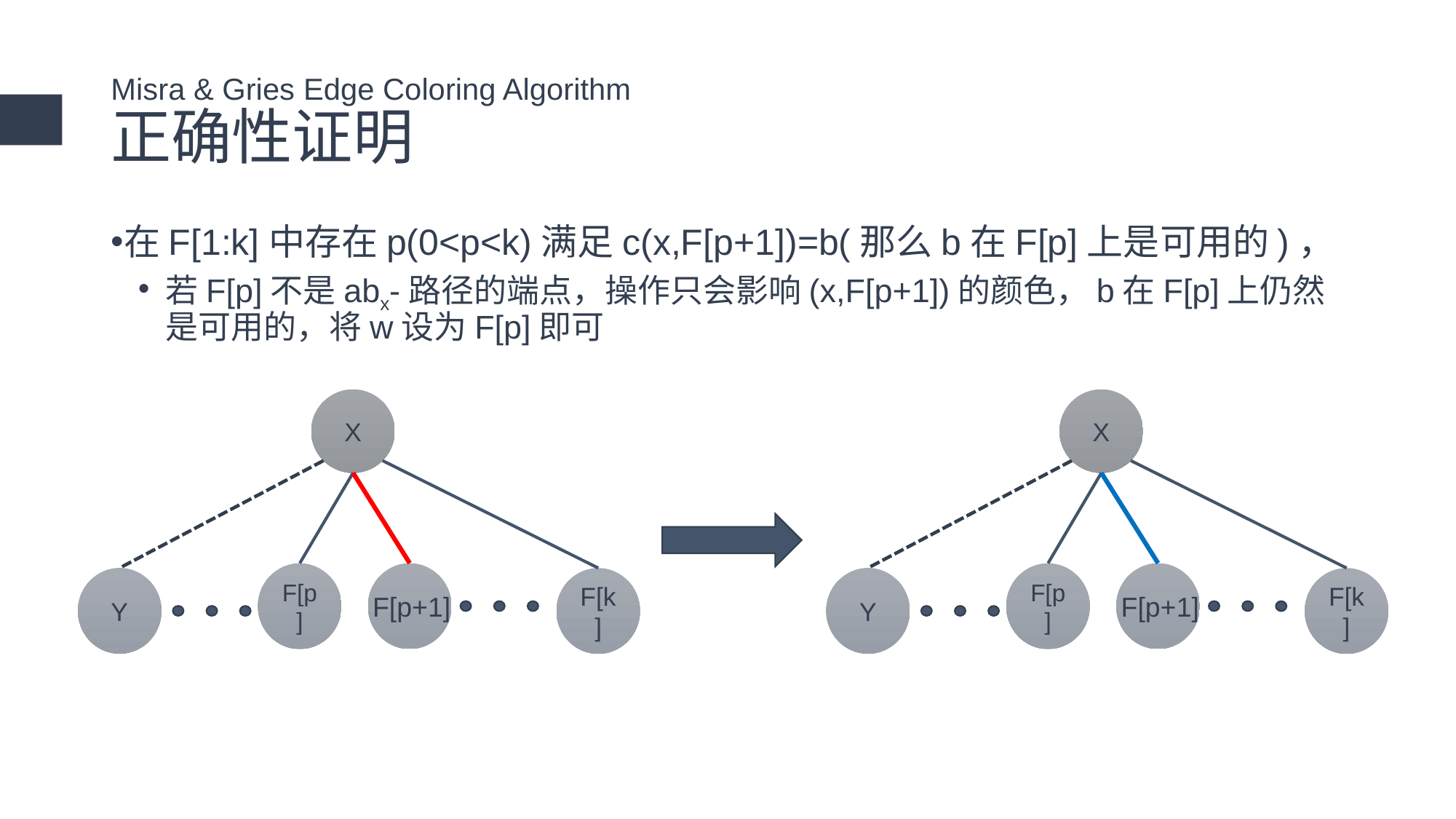

# Misra & Gries Edge Coloring Algorithm 正确性证明
在F[1:k]中存在p(0<p<k)满足c(x,F[p+1])=b(那么b在F[p]上是可用的)，
若F[p]不是abx-路径的端点，操作只会影响(x,F[p+1])的颜色，b在F[p]上仍然是可用的，将w设为F[p]即可

X

F[p]
Y
F[k]
F[p+1]

X

F[p]
Y
F[k]
F[p+1]